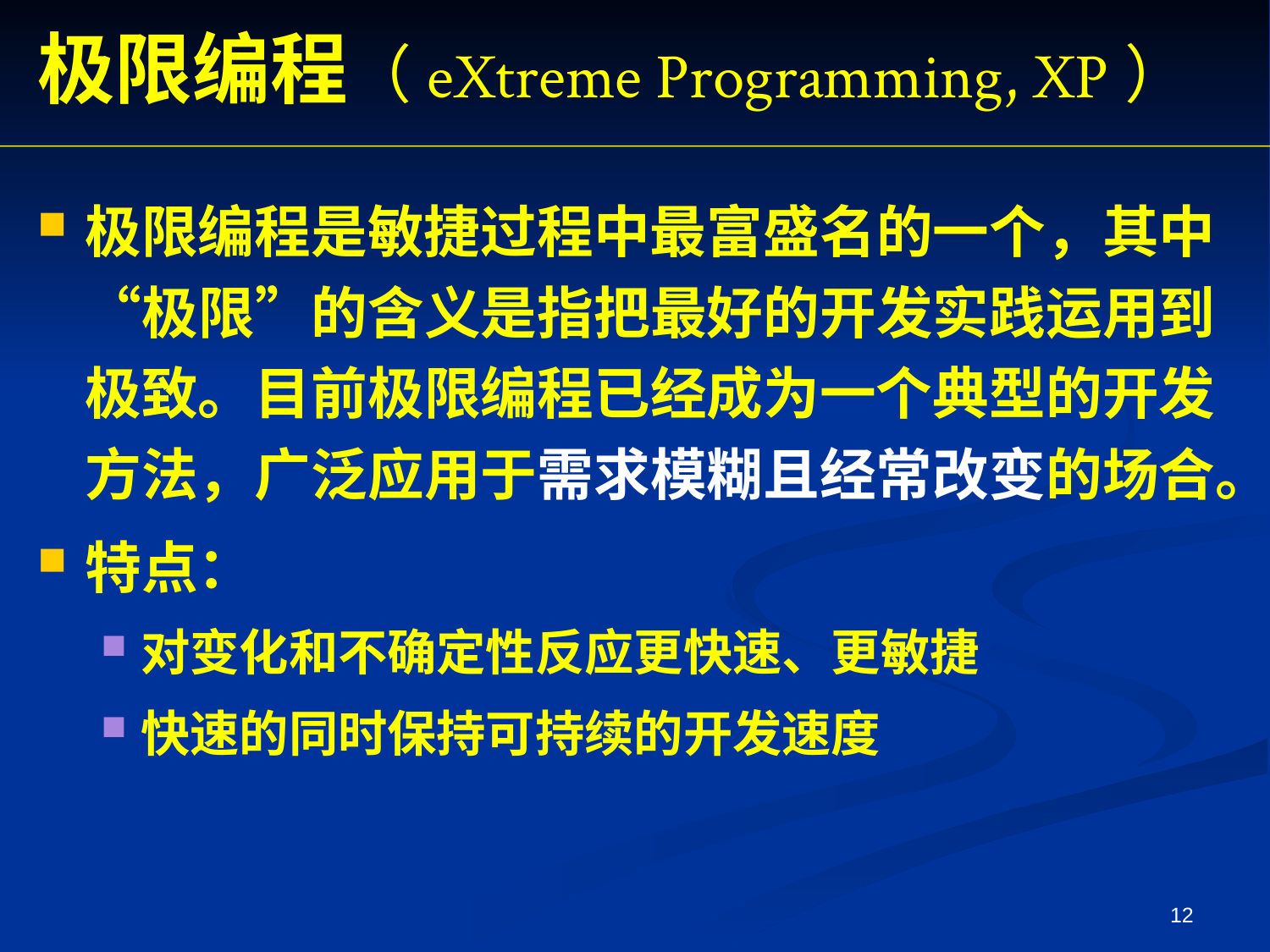

极限编程（eXtreme Programming, XP）

极限编程是敏捷过程中最富盛名的一个，其中“极限”的含义是指把最好的开发实践运用到极致。目前极限编程已经成为一个典型的开发方法，广泛应用于需求模糊且经常改变的场合。
特点：
对变化和不确定性反应更快速、更敏捷
快速的同时保持可持续的开发速度
12